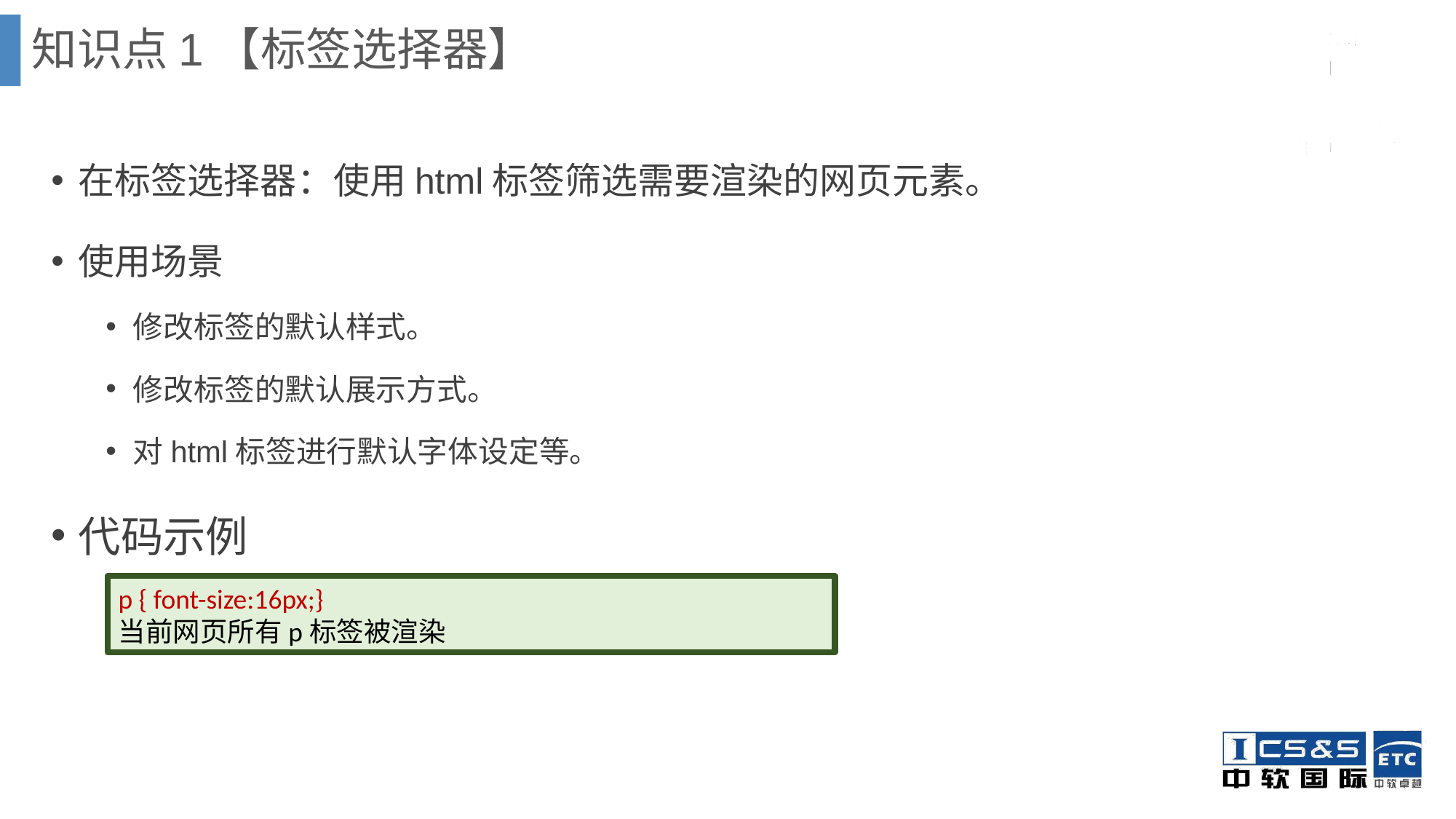

知识点1【标签选择器】
在标签选择器：使用html标签筛选需要渲染的网页元素。
使用场景
修改标签的默认样式。
修改标签的默认展示方式。
对html标签进行默认字体设定等。
代码示例
p { font-size:16px;}
当前网页所有p标签被渲染